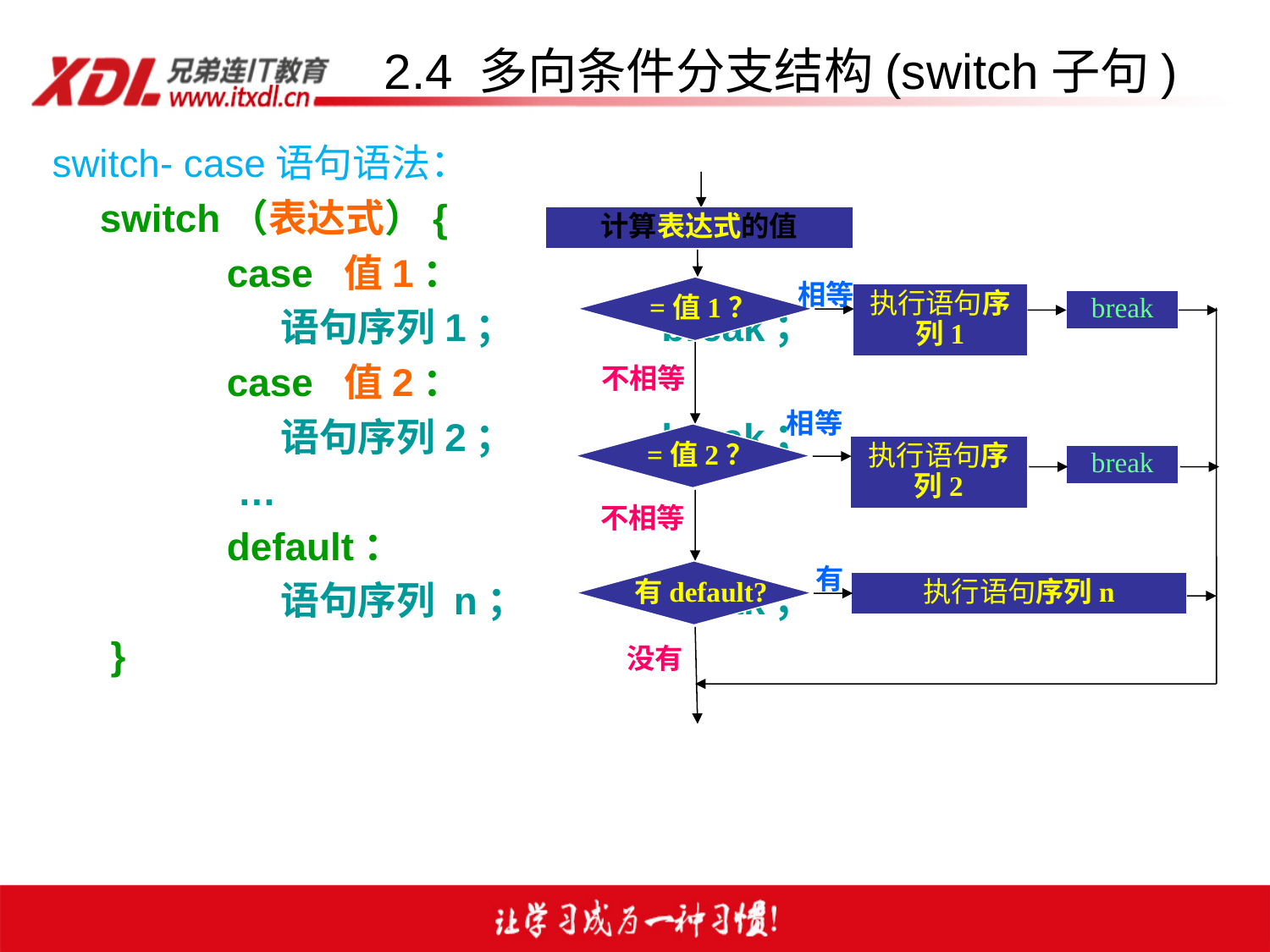

# 2.4 多向条件分支结构(switch子句)
switch- case语句语法：
	switch（表达式）{
		case  值1：
		     语句序列1；	     break；
		case  值2：
		     语句序列2；	     break；
		 …
		default：
		     语句序列 n；	     break；
	 }

计算表达式的值

相等
=值1？
执行语句序列1
break

不相等
相等

=值2？
执行语句序列2
break

不相等

有
有default?
执行语句序列n

没有